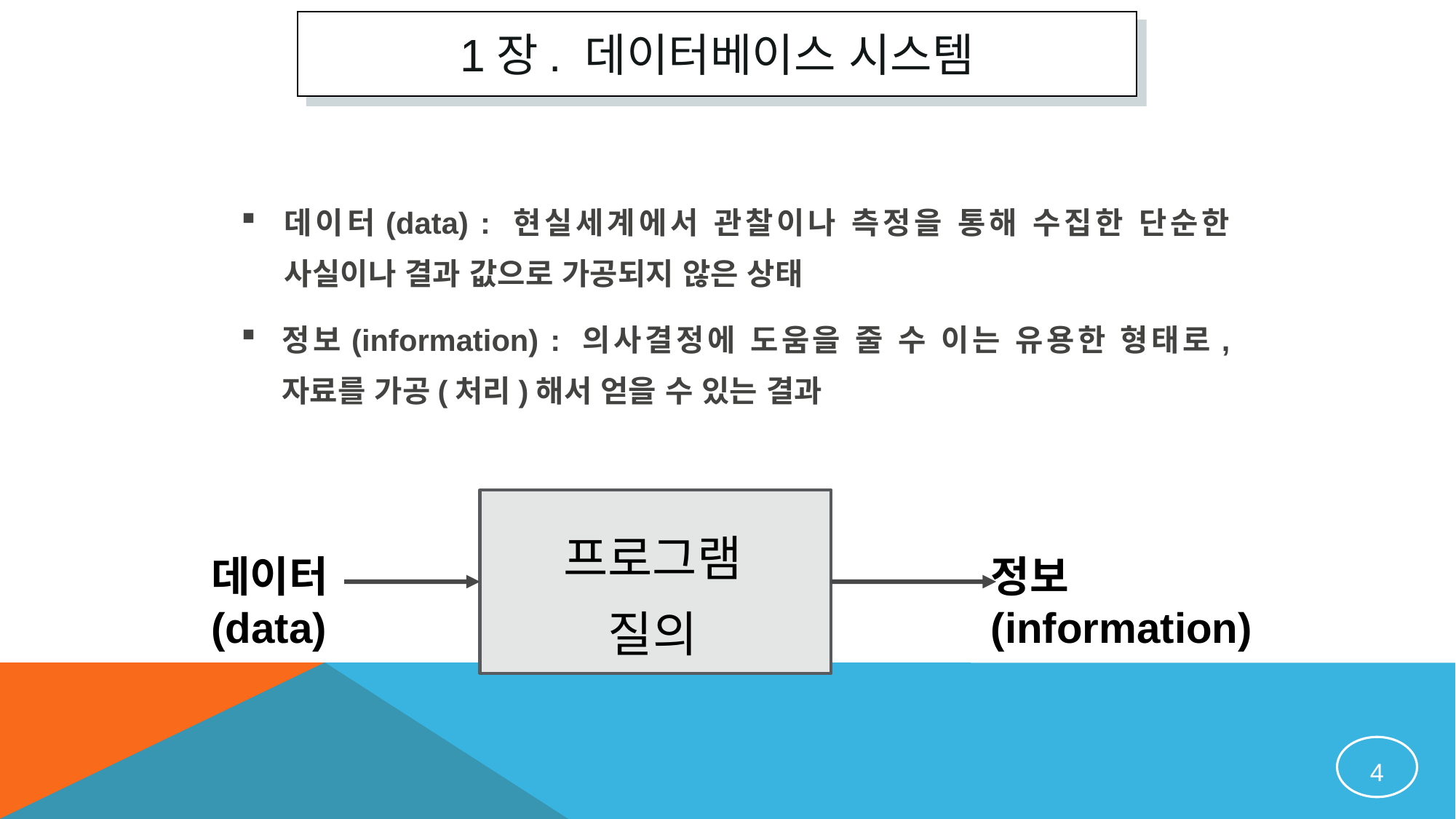

1장. 데이터베이스 시스템
데이터(data) : 현실세계에서 관찰이나 측정을 통해 수집한 단순한 사실이나 결과 값으로 가공되지 않은 상태
정보(information) : 의사결정에 도움을 줄 수 이는 유용한 형태로, 자료를 가공(처리)해서 얻을 수 있는 결과

프로그램
질의
데이터
(data)
정보
(information)
4